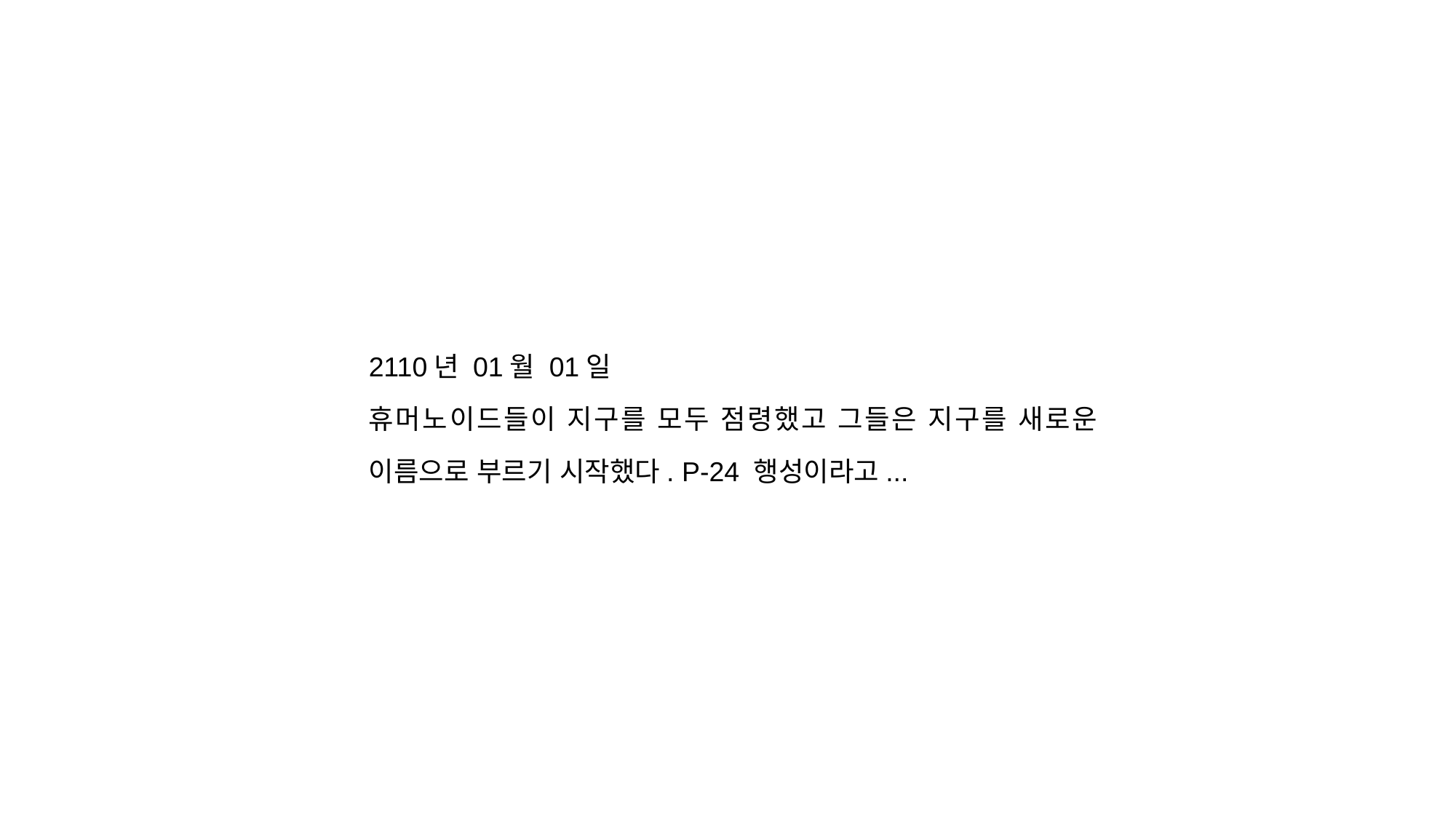

2110년 01월 01일
휴머노이드들이 지구를 모두 점령했고 그들은 지구를 새로운 이름으로 부르기 시작했다. P-24 행성이라고...